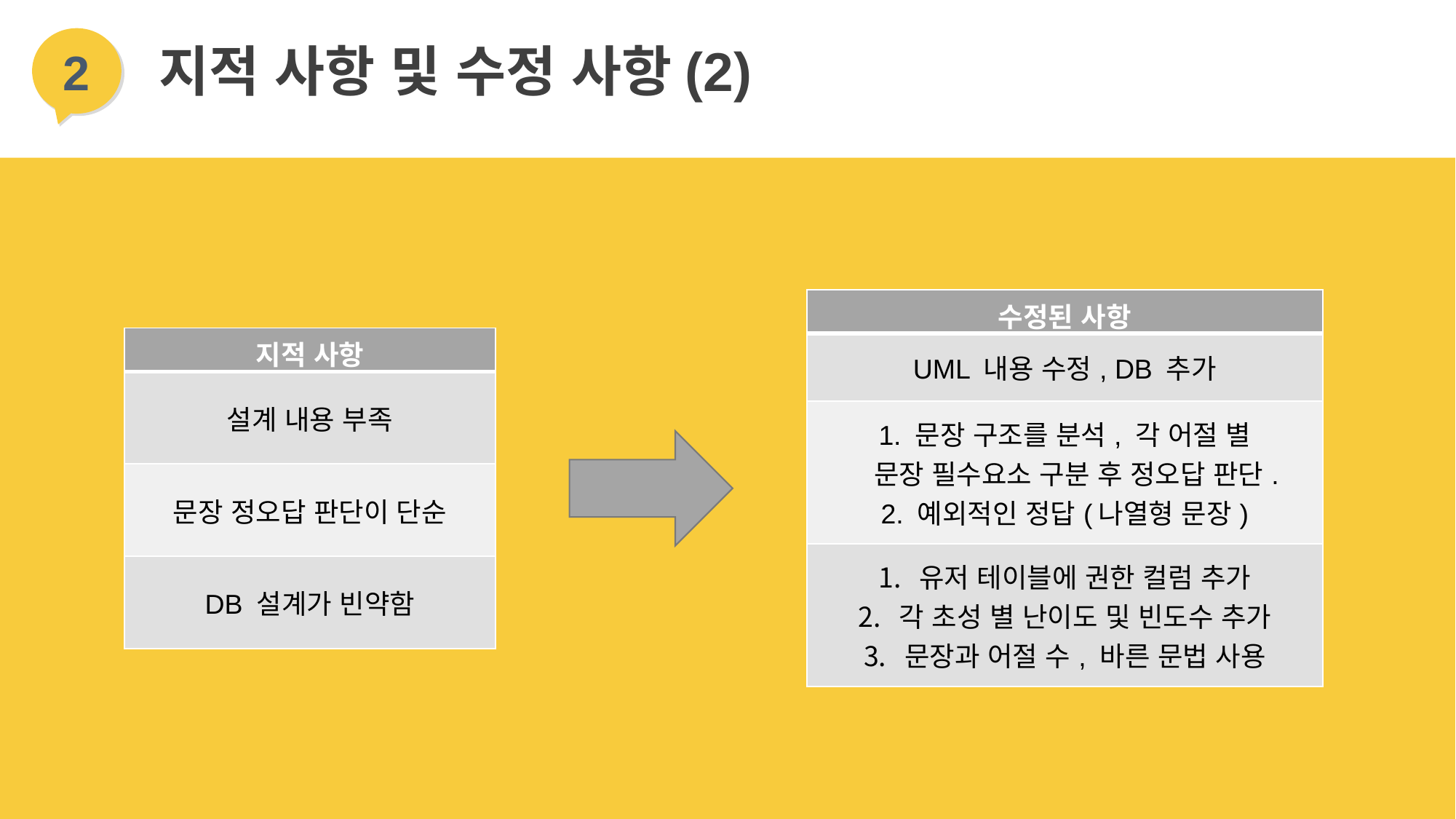

2

지적 사항 및 수정 사항(2)
| 수정된 사항 |
| --- |
| UML 내용 수정, DB 추가 |
| 1. 문장 구조를 분석, 각 어절 별 문장 필수요소 구분 후 정오답 판단. 2. 예외적인 정답(나열형 문장) |
| 유저 테이블에 권한 컬럼 추가 각 초성 별 난이도 및 빈도수 추가 문장과 어절 수, 바른 문법 사용 |
| 지적 사항 |
| --- |
| 설계 내용 부족 |
| 문장 정오답 판단이 단순 |
| DB 설계가 빈약함 |